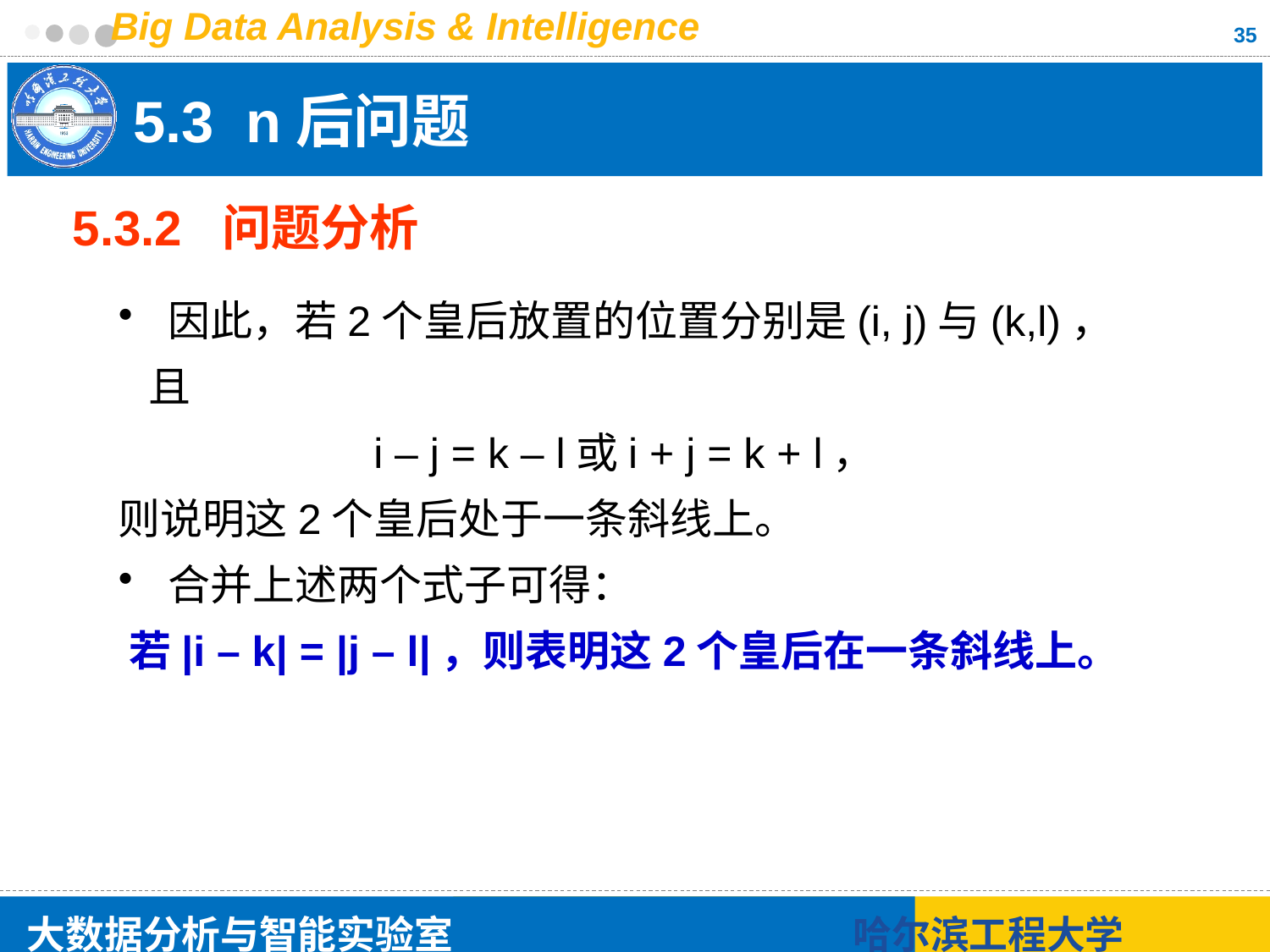

35
# 5.3  n后问题
5.3.2  问题分析
 因此，若2个皇后放置的位置分别是(i, j)与(k,l)，且
i – j = k – l或i + j = k + l，
则说明这2个皇后处于一条斜线上。
 合并上述两个式子可得：
若|i – k| = |j – l|，则表明这2个皇后在一条斜线上。